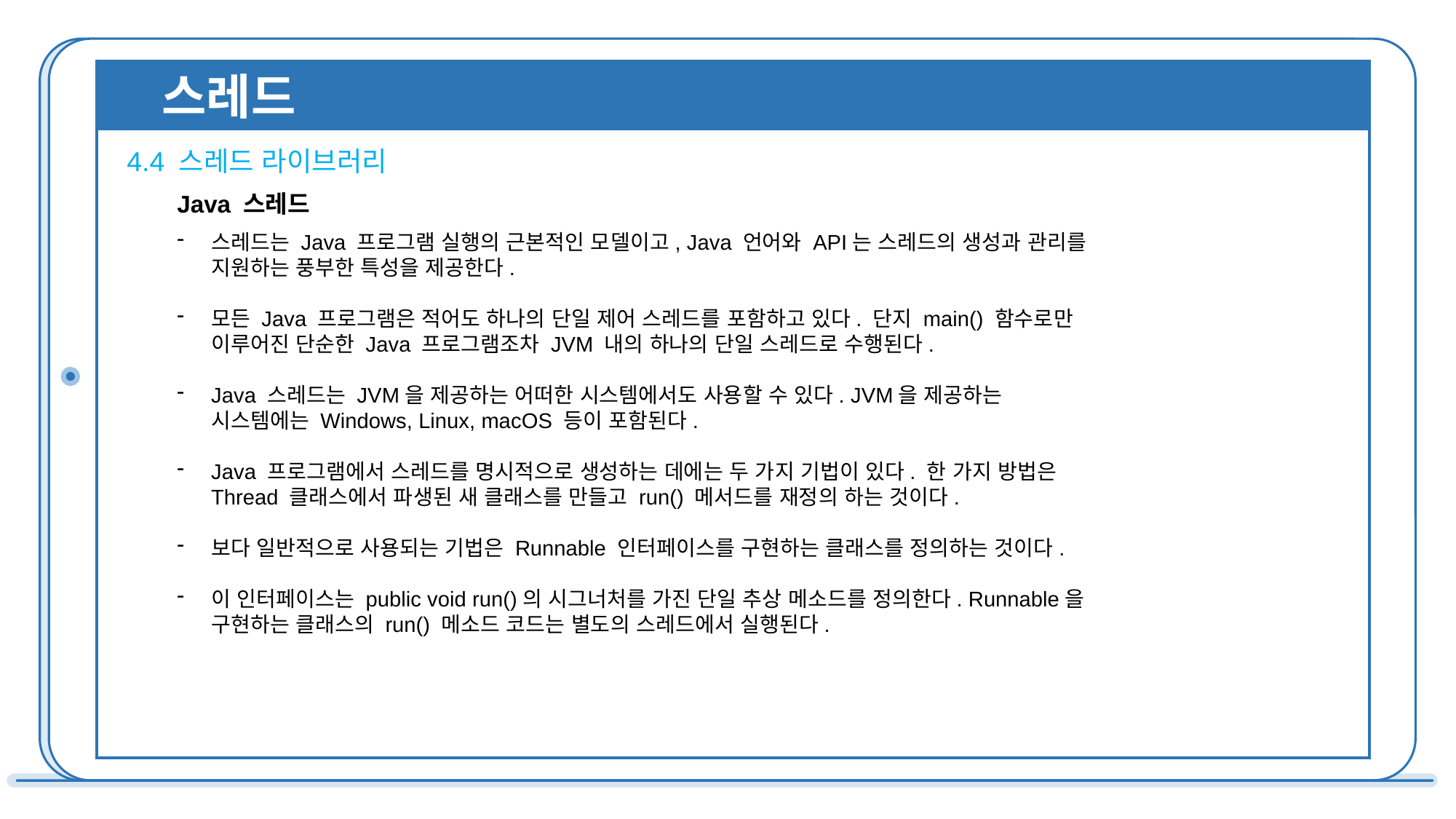

스레드

4.4 스레드 라이브러리
Java 스레드
스레드는 Java 프로그램 실행의 근본적인 모델이고, Java 언어와 API는 스레드의 생성과 관리를 지원하는 풍부한 특성을 제공한다.

모든 Java 프로그램은 적어도 하나의 단일 제어 스레드를 포함하고 있다. 단지 main() 함수로만 이루어진 단순한 Java 프로그램조차 JVM 내의 하나의 단일 스레드로 수행된다.

Java 스레드는 JVM을 제공하는 어떠한 시스템에서도 사용할 수 있다. JVM을 제공하는 시스템에는 Windows, Linux, macOS 등이 포함된다.

Java 프로그램에서 스레드를 명시적으로 생성하는 데에는 두 가지 기법이 있다. 한 가지 방법은 Thread 클래스에서 파생된 새 클래스를 만들고 run() 메서드를 재정의 하는 것이다.

보다 일반적으로 사용되는 기법은 Runnable 인터페이스를 구현하는 클래스를 정의하는 것이다.

이 인터페이스는 public void run()의 시그너처를 가진 단일 추상 메소드를 정의한다. Runnable을 구현하는 클래스의 run() 메소드 코드는 별도의 스레드에서 실행된다.